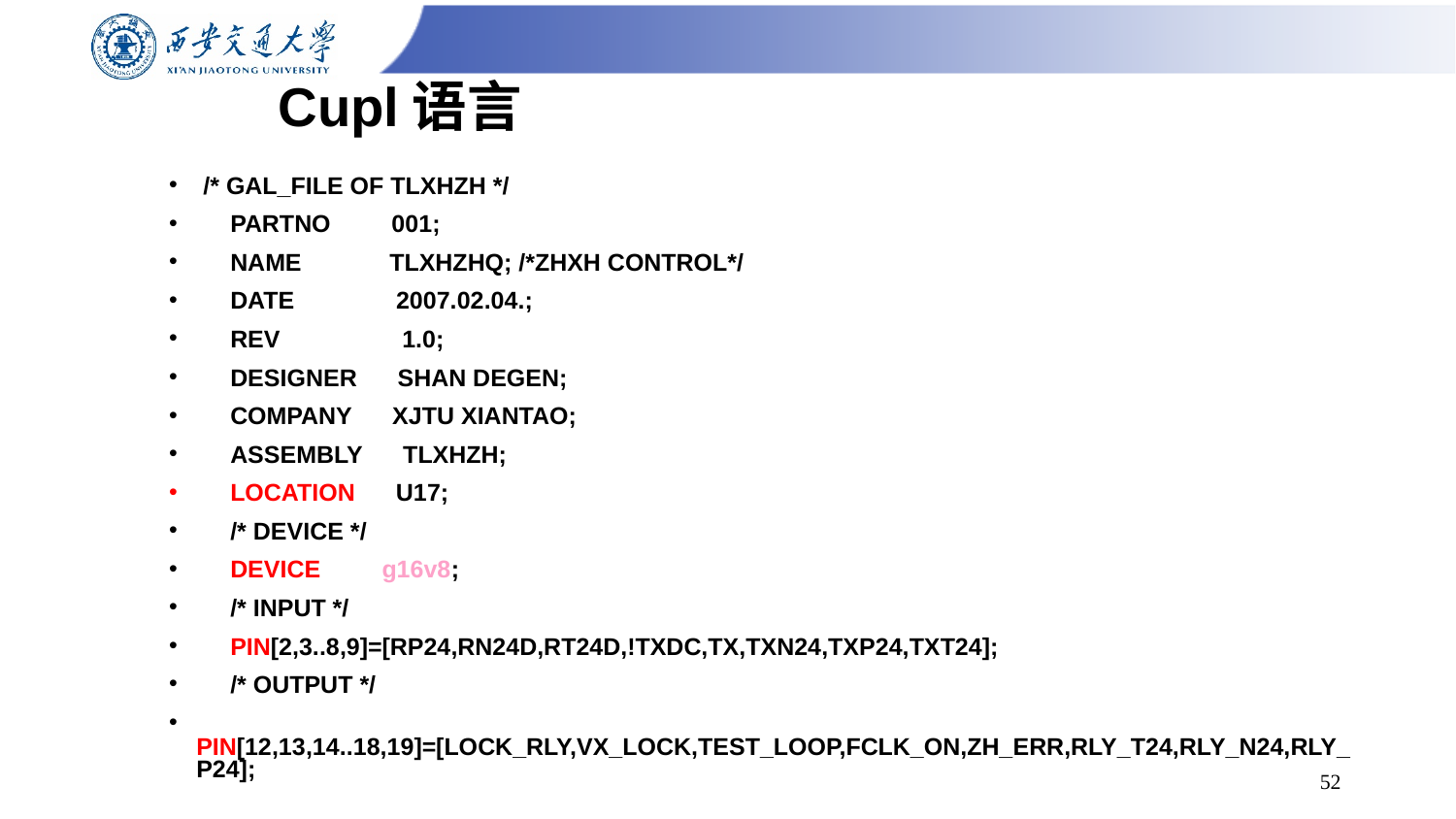

# Cupl语言
 /* GAL_FILE OF TLXHZH */
     PARTNO         001;
     NAME             TLXHZHQ; /*ZHXH CONTROL*/
     DATE               2007.02.04.;
     REV                  1.0;
     DESIGNER      SHAN DEGEN;
     COMPANY      XJTU XIANTAO;
     ASSEMBLY      TLXHZH;
     LOCATION      U17;
     /* DEVICE */
     DEVICE         g16v8;
     /* INPUT */
     PIN[2,3..8,9]=[RP24,RN24D,RT24D,!TXDC,TX,TXN24,TXP24,TXT24];
     /* OUTPUT */
    PIN[12,13,14..18,19]=[LOCK_RLY,VX_LOCK,TEST_LOOP,FCLK_ON,ZH_ERR,RLY_T24,RLY_N24,RLY_P24];
52